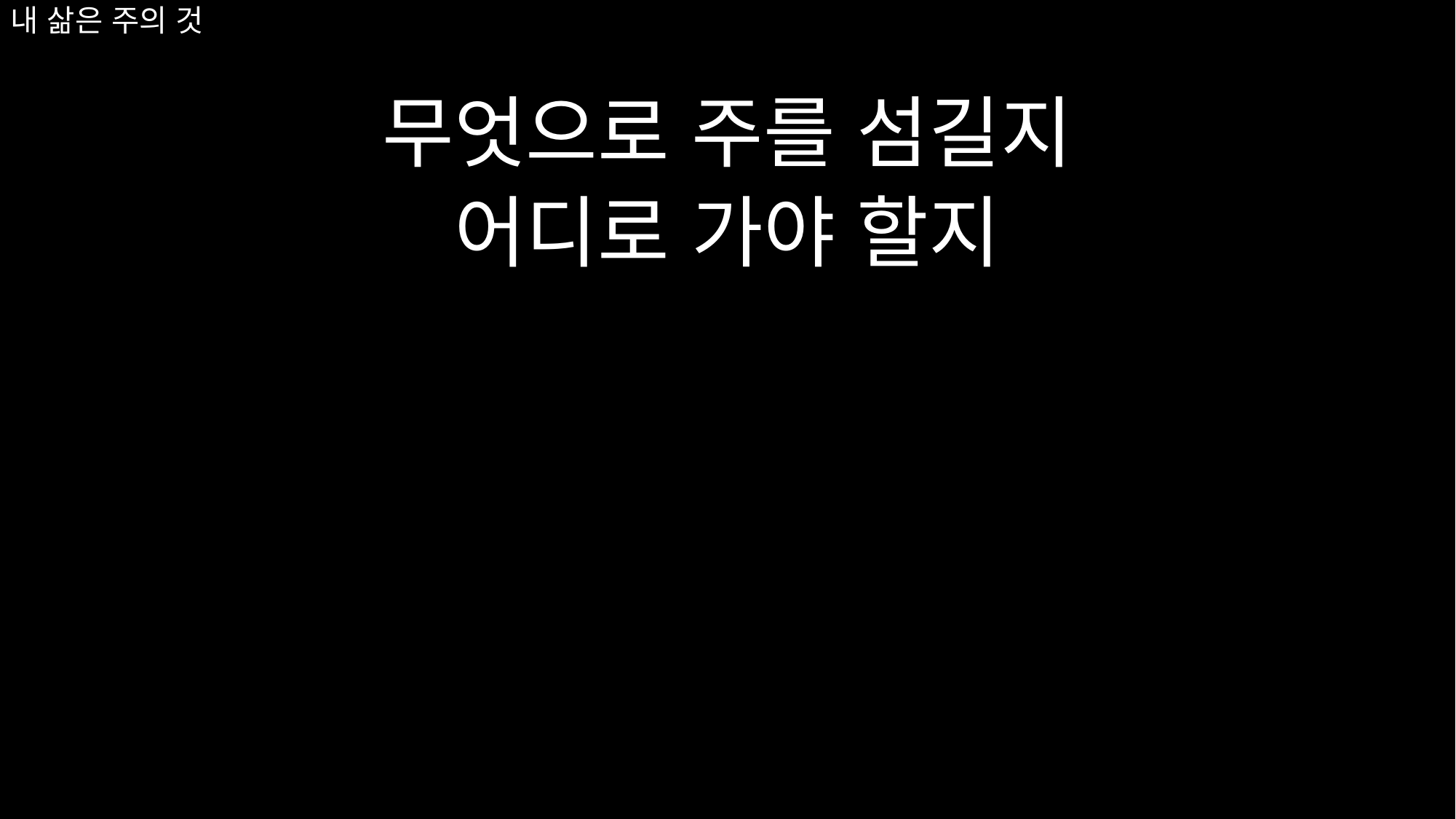

# 내 삶은 주의 것
무엇으로 주를 섬길지
어디로 가야 할지